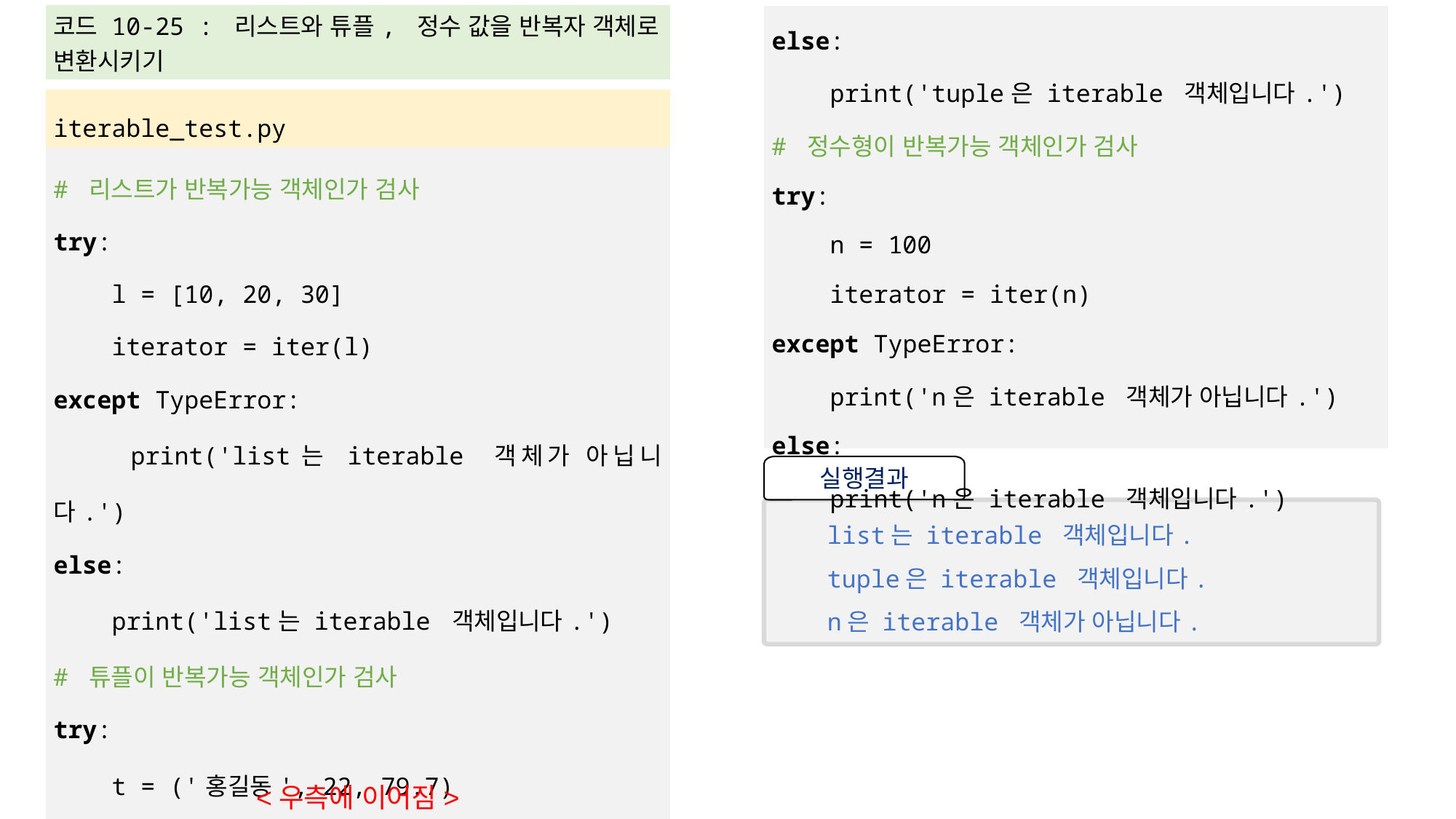

| 코드 10-25 : 리스트와 튜플, 정수 값을 반복자 객체로 변환시키기 |
| --- |
|  |
| iterable\_test.py |
| # 리스트가 반복가능 객체인가 검사 try: l = [10, 20, 30] iterator = iter(l) except TypeError: print('list는 iterable 객체가 아닙니다.') else: print('list는 iterable 객체입니다.') # 튜플이 반복가능 객체인가 검사 try: t = ('홍길동', 22, 79.7) iterator = iter(t) except TypeError: print('tuple은 iterable 객체가 아닙니다.’) |
| else: print('tuple은 iterable 객체입니다.') # 정수형이 반복가능 객체인가 검사 try: n = 100 iterator = iter(n) except TypeError: print('n은 iterable 객체가 아닙니다.') else: print('n은 iterable 객체입니다.') |
| --- |
실행결과

list는 iterable 객체입니다.
tuple은 iterable 객체입니다.
n은 iterable 객체가 아닙니다.
<우측에 이어짐>